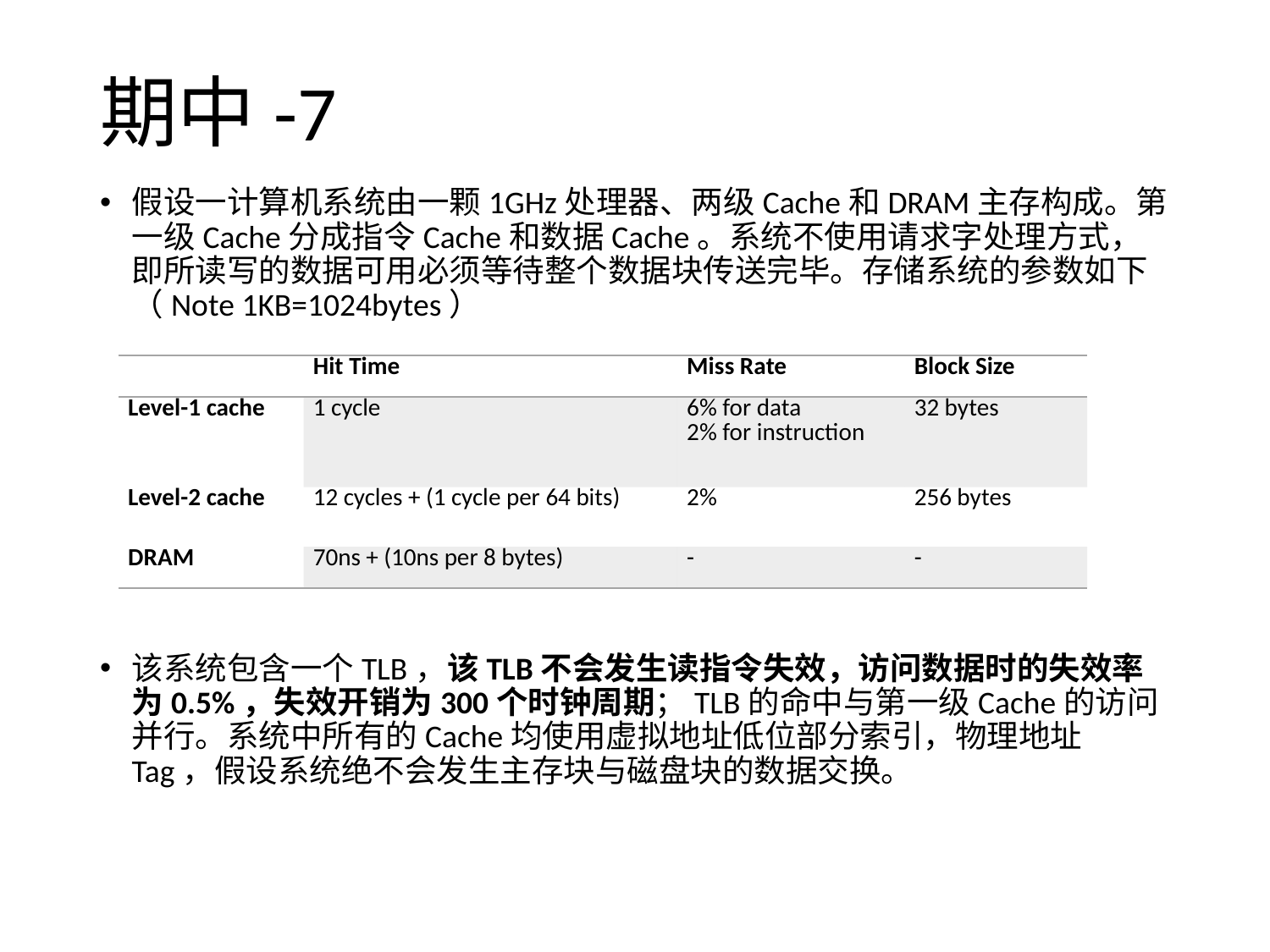

# 期中-7
假设一计算机系统由一颗1GHz处理器、两级Cache和DRAM主存构成。第一级Cache分成指令Cache和数据Cache。系统不使用请求字处理方式，即所读写的数据可用必须等待整个数据块传送完毕。存储系统的参数如下（Note 1KB=1024bytes）

该系统包含一个TLB，该TLB不会发生读指令失效，访问数据时的失效率为0.5%，失效开销为300个时钟周期；TLB的命中与第一级Cache的访问并行。系统中所有的Cache均使用虚拟地址低位部分索引，物理地址Tag，假设系统绝不会发生主存块与磁盘块的数据交换。
|  | Hit Time | Miss Rate | Block Size |
| --- | --- | --- | --- |
| Level-1 cache | 1 cycle | 6% for data 2% for instruction | 32 bytes |
| Level-2 cache | 12 cycles + (1 cycle per 64 bits) | 2% | 256 bytes |
| DRAM | 70ns + (10ns per 8 bytes) | - | - |